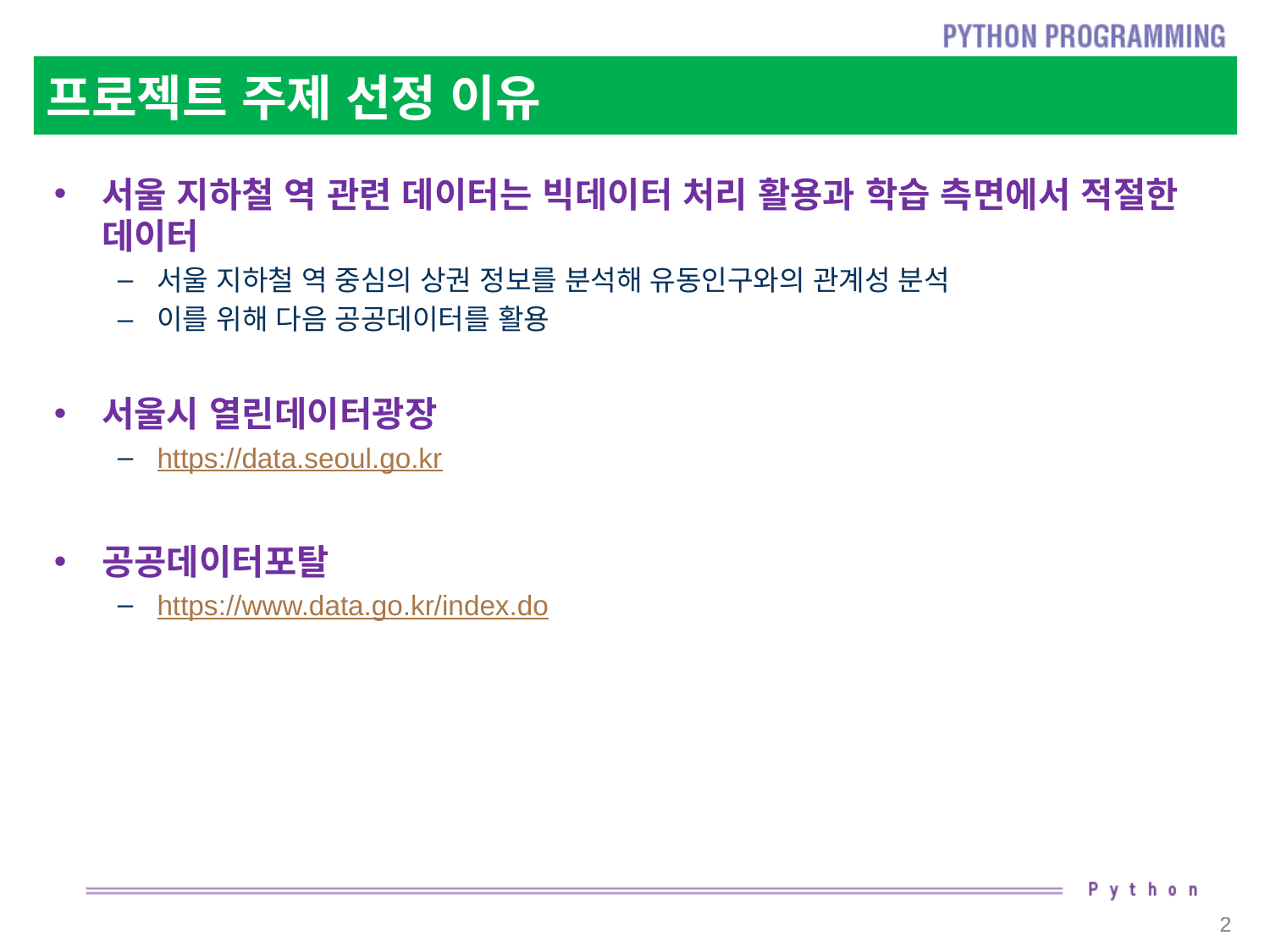

# 프로젝트 주제 선정 이유
서울 지하철 역 관련 데이터는 빅데이터 처리 활용과 학습 측면에서 적절한 데이터
서울 지하철 역 중심의 상권 정보를 분석해 유동인구와의 관계성 분석
이를 위해 다음 공공데이터를 활용

서울시 열린데이터광장
https://data.seoul.go.kr

공공데이터포탈
https://www.data.go.kr/index.do

2